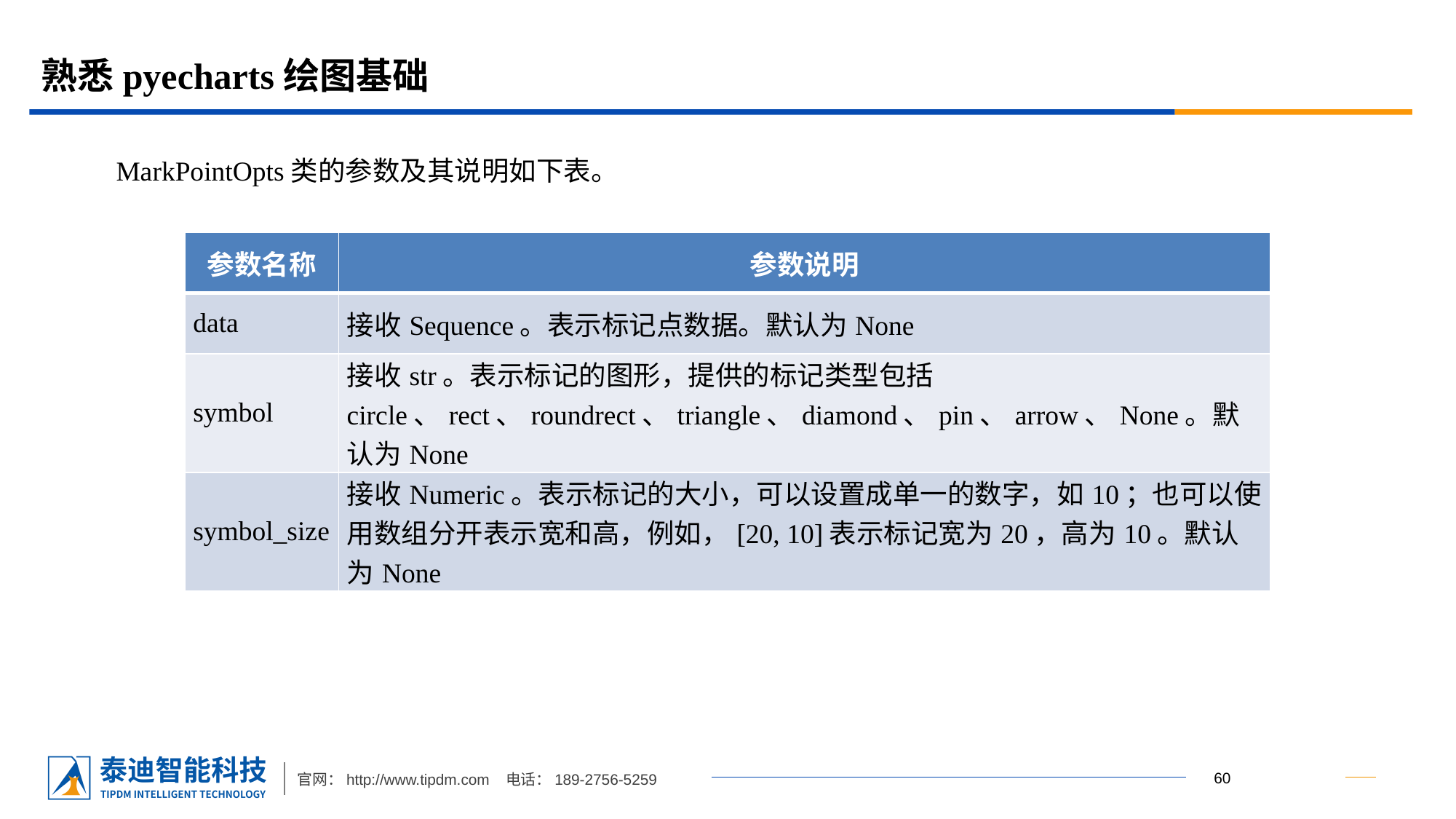

# 熟悉pyecharts绘图基础
MarkPointOpts类的参数及其说明如下表。

| 参数名称 | 参数说明 |
| --- | --- |
| data | 接收Sequence。表示标记点数据。默认为None |
| symbol | 接收str。表示标记的图形，提供的标记类型包括circle、rect、roundrect、triangle、diamond、pin、arrow、None。默认为None |
| symbol\_size | 接收Numeric。表示标记的大小，可以设置成单一的数字，如10；也可以使用数组分开表示宽和高，例如，[20, 10]表示标记宽为20，高为10。默认为None |